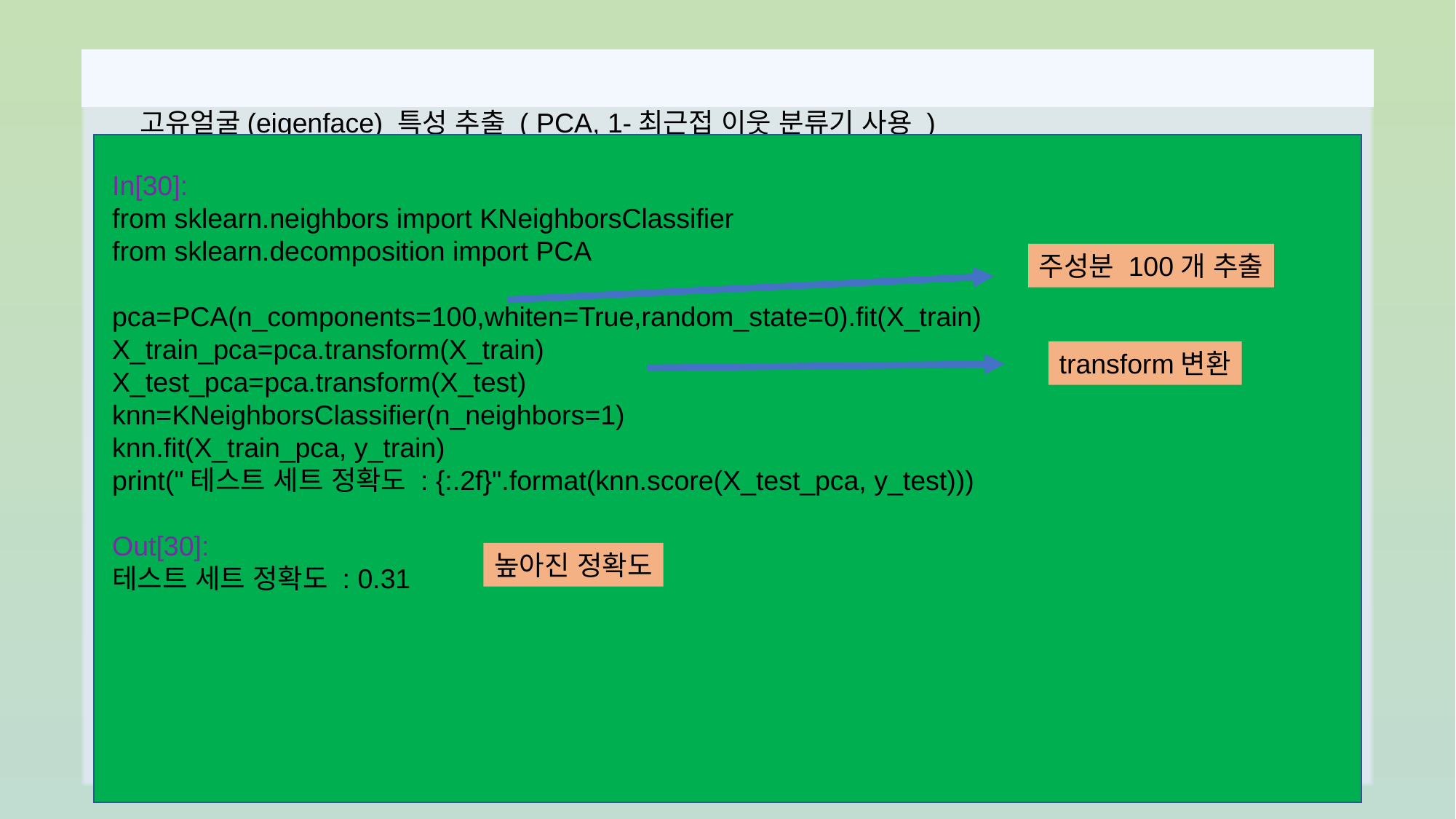

고유얼굴(eigenface) 특성 추출 ( PCA, 1-최근접 이웃 분류기 사용 )

In[30]:
from sklearn.neighbors import KNeighborsClassifier
from sklearn.decomposition import PCA

pca=PCA(n_components=100,whiten=True,random_state=0).fit(X_train)
X_train_pca=pca.transform(X_train)
X_test_pca=pca.transform(X_test)
knn=KNeighborsClassifier(n_neighbors=1)
knn.fit(X_train_pca, y_train)
print("테스트 세트 정확도 : {:.2f}".format(knn.score(X_test_pca, y_test)))

Out[30]:
테스트 세트 정확도 : 0.31

주성분 100개 추출
transform변환
높아진 정확도